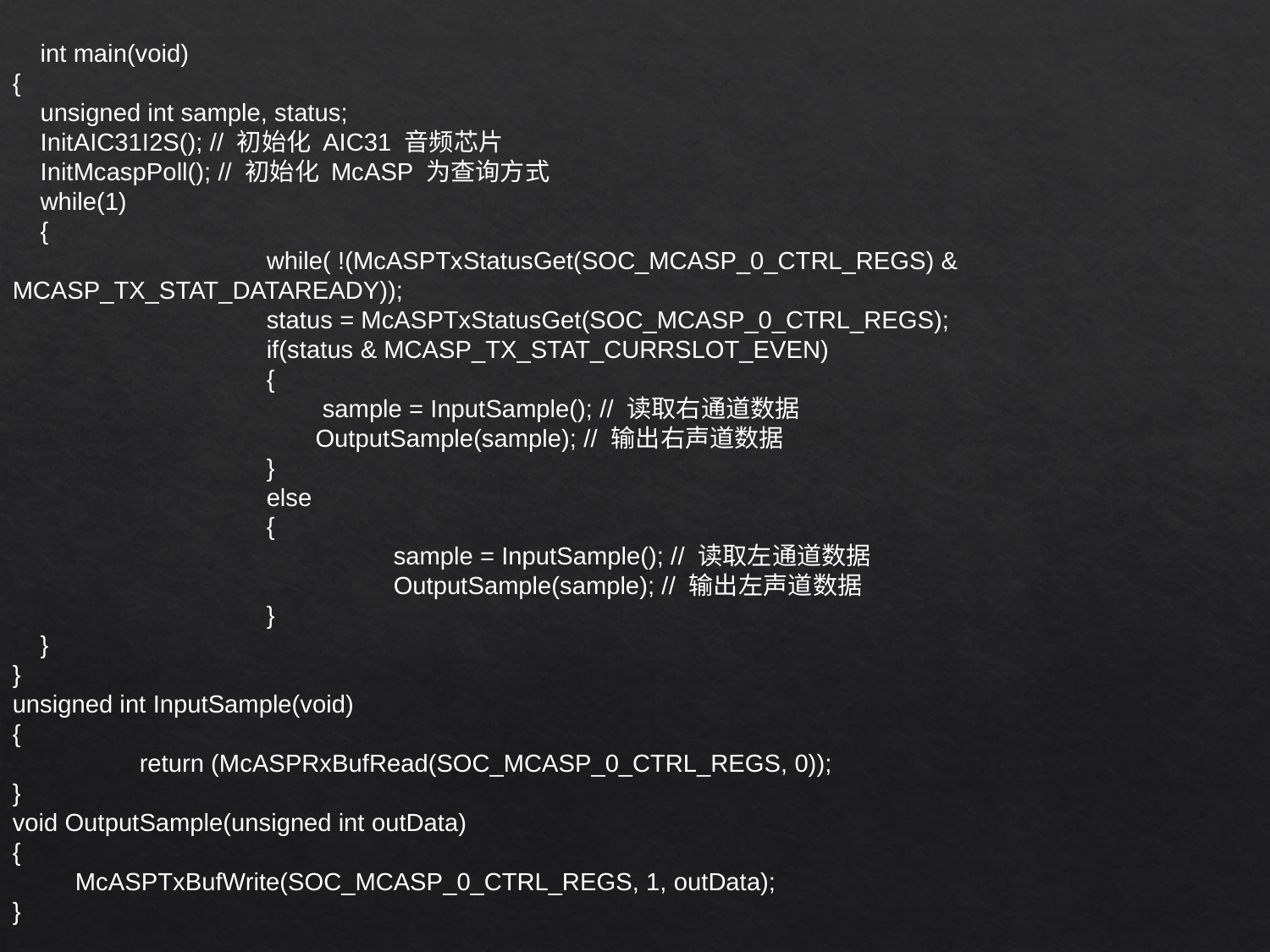

int main(void)
{
    unsigned int sample, status;
    InitAIC31I2S(); // 初始化 AIC31 音频芯片
    InitMcaspPoll(); // 初始化 McASP 为查询方式
    while(1)
    {
		while( !(McASPTxStatusGet(SOC_MCASP_0_CTRL_REGS) & MCASP_TX_STAT_DATAREADY));
		status = McASPTxStatusGet(SOC_MCASP_0_CTRL_REGS);
		if(status & MCASP_TX_STAT_CURRSLOT_EVEN)
		{
		        sample = InputSample(); // 读取右通道数据
		       OutputSample(sample); // 输出右声道数据
		}
		else
		{
			sample = InputSample(); // 读取左通道数据
			OutputSample(sample); // 输出左声道数据
		}
    }
}
unsigned int InputSample(void)
{
	return (McASPRxBufRead(SOC_MCASP_0_CTRL_REGS, 0));
}
void OutputSample(unsigned int outData)
{
         McASPTxBufWrite(SOC_MCASP_0_CTRL_REGS, 1, outData);
}